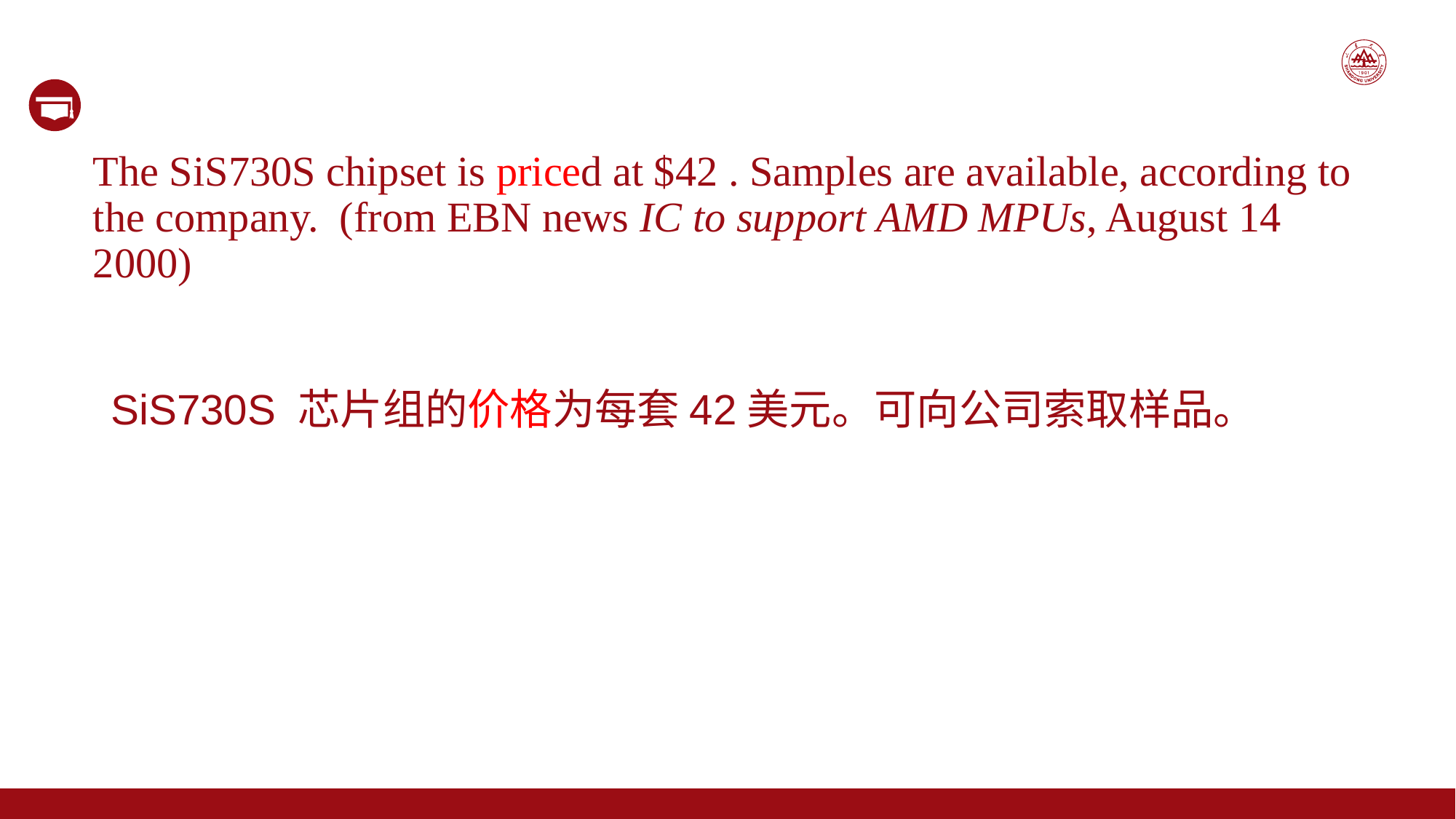

The SiS730S chipset is priced at $42 . Samples are available, according to the company.  (from EBN news IC to support AMD MPUs, August 14 2000)
SiS730S 芯片组的价格为每套42美元。可向公司索取样品。